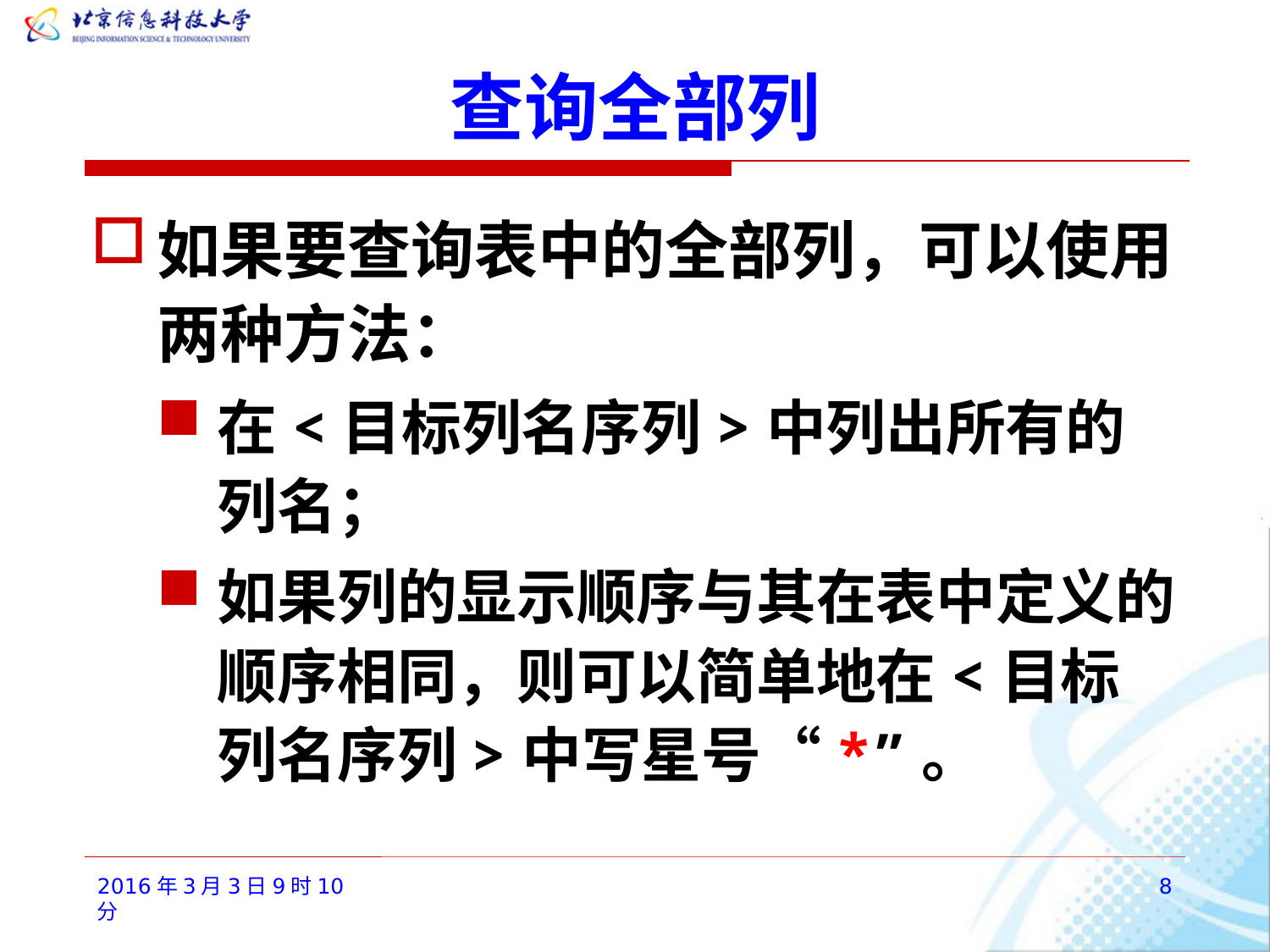

# 查询全部列
如果要查询表中的全部列，可以使用两种方法：
在<目标列名序列>中列出所有的列名；
如果列的显示顺序与其在表中定义的顺序相同，则可以简单地在<目标列名序列>中写星号“*”。
2016年3月3日9时10分
8